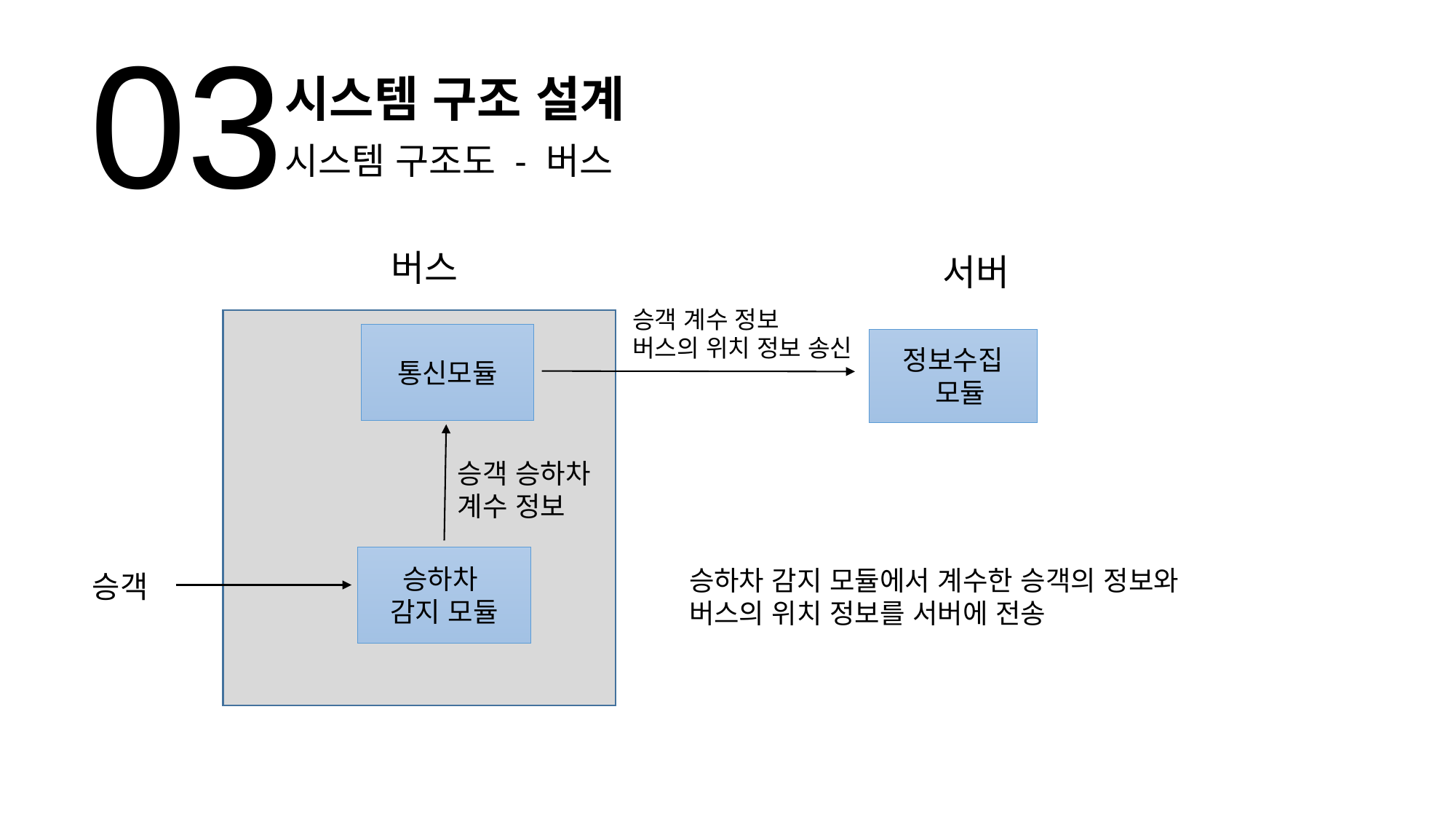

03
시스템 구조 설계
시스템 구조도 - 버스
버스
서버
승객 계수 정보
버스의 위치 정보 송신

통신모듈
정보수집
 모듈
승객 승하차
계수 정보
승하차
감지 모듈
승하차 감지 모듈에서 계수한 승객의 정보와
버스의 위치 정보를 서버에 전송
승객